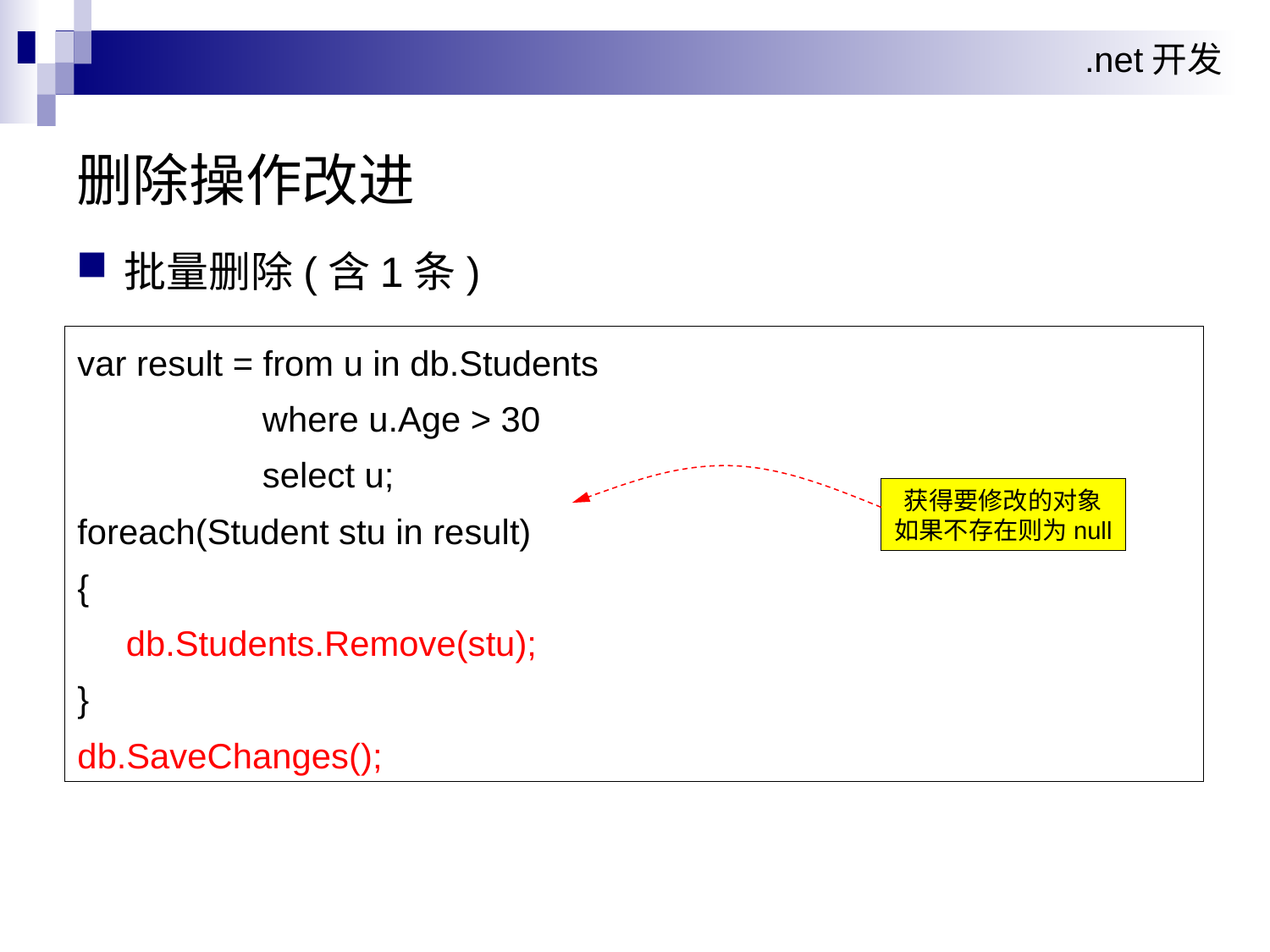

删除操作改进
批量删除(含1条)
var result = from u in db.Students
                   where u.Age > 30
                   select u;
foreach(Student stu in result)
{
     db.Students.Remove(stu);
}
db.SaveChanges();

获得要修改的对象
如果不存在则为null